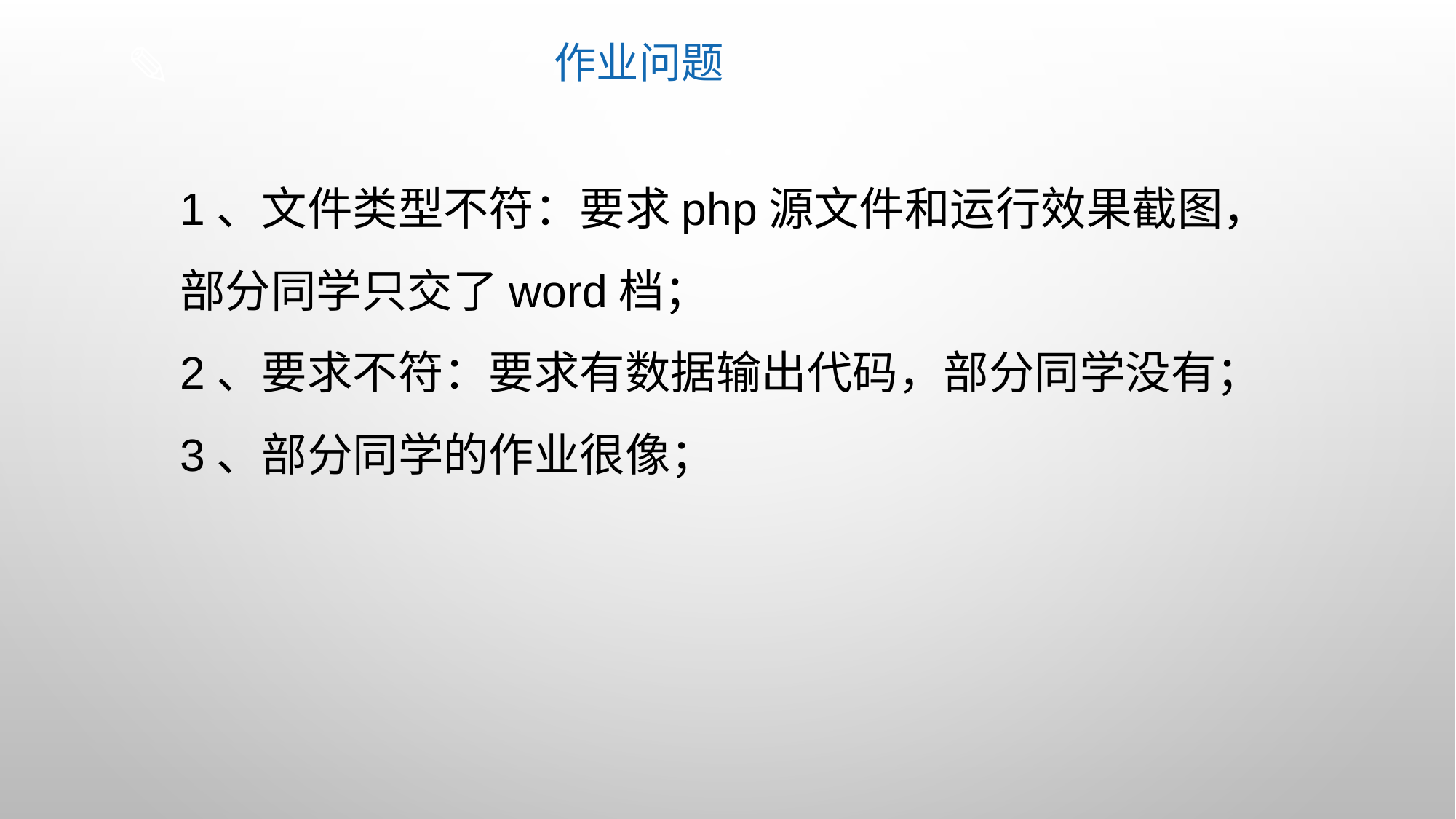

# 作业问题
1、文件类型不符：要求php源文件和运行效果截图，部分同学只交了word档；
2、要求不符：要求有数据输出代码，部分同学没有；
3、部分同学的作业很像；